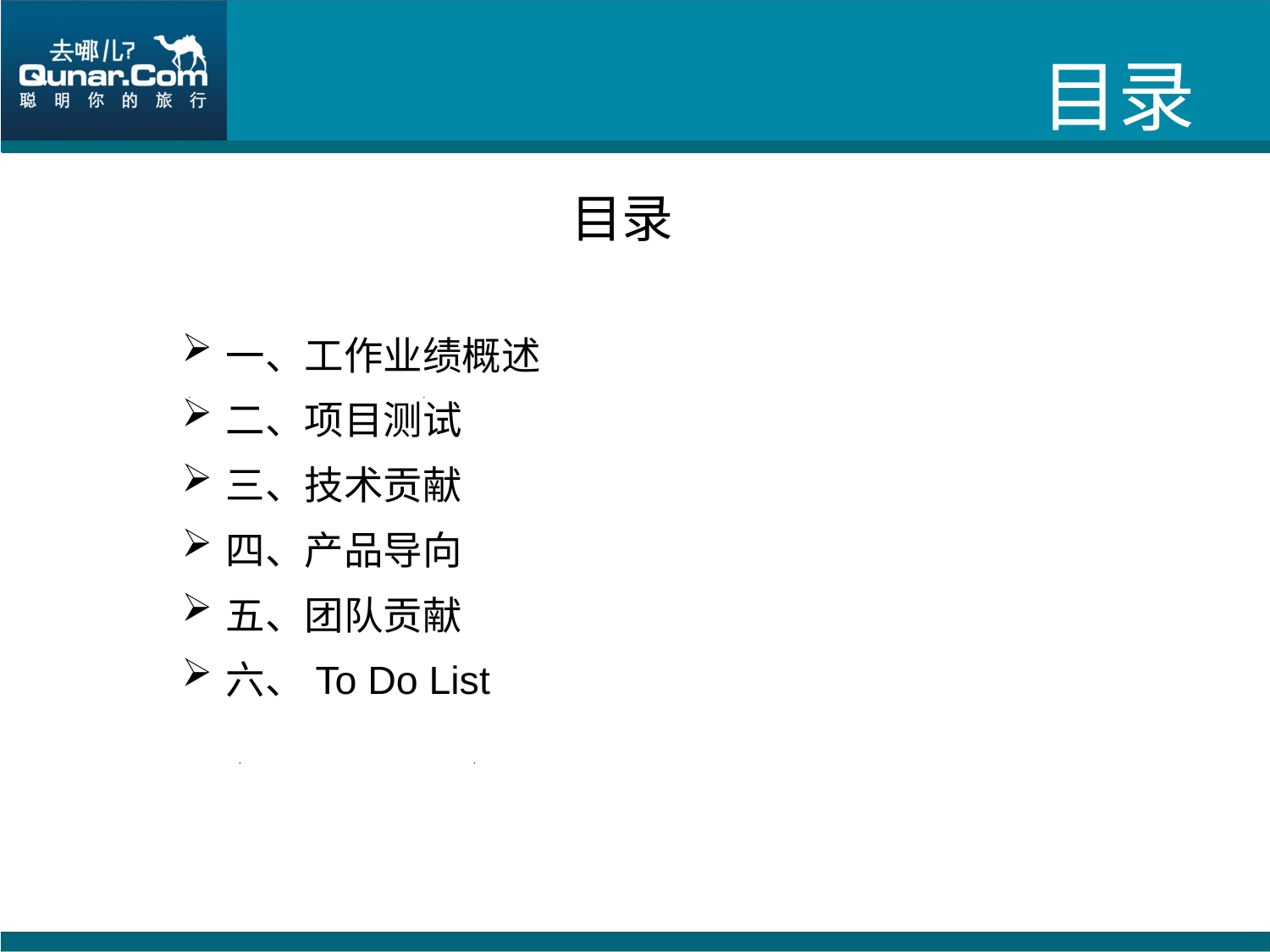

目录
目录
一、工作业绩概述
二、项目测试
三、技术贡献
四、产品导向
五、团队贡献
六、To Do List